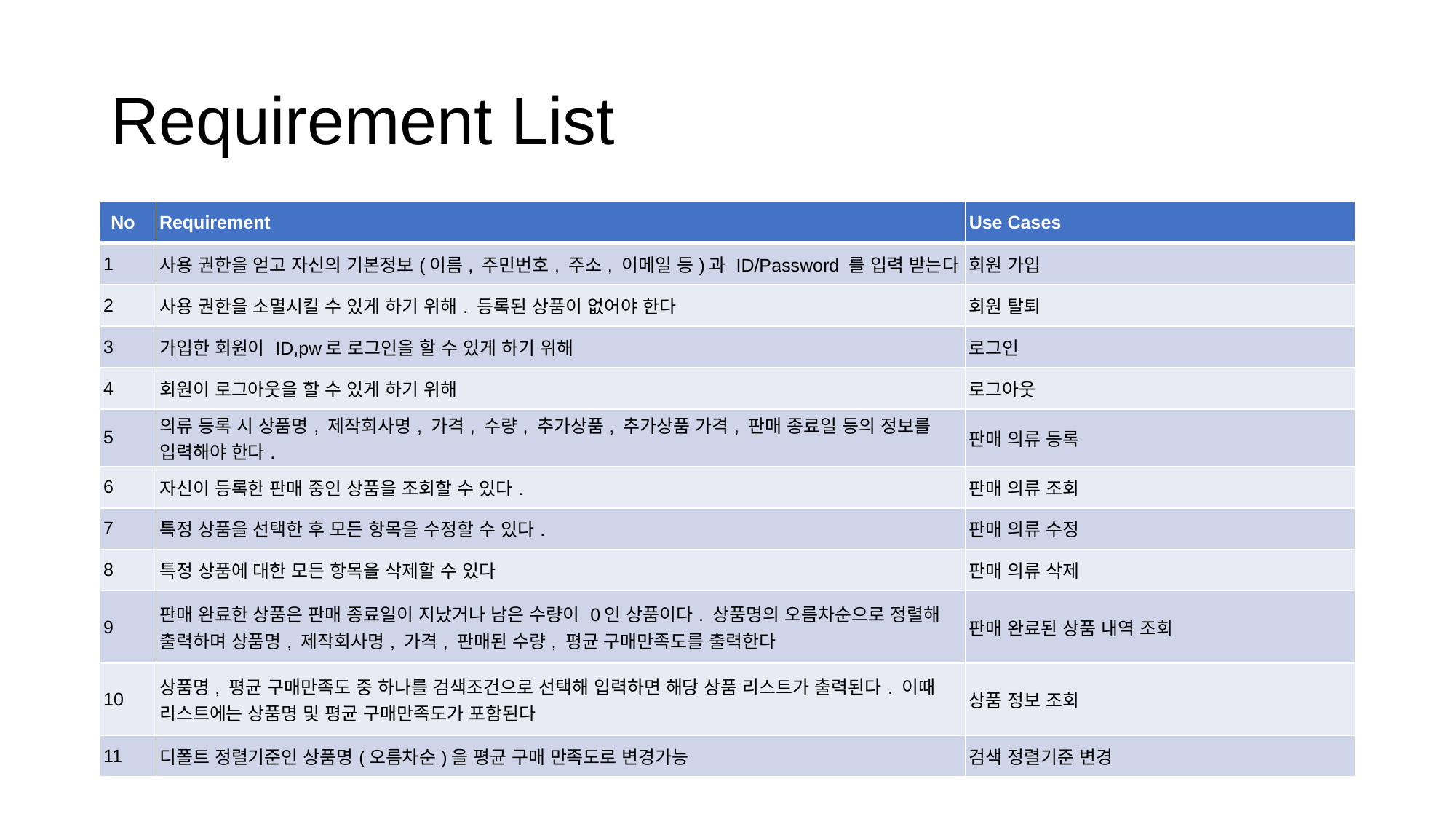

# Requirement List
| No | Requirement | Use Cases |
| --- | --- | --- |
| 1 | 사용 권한을 얻고 자신의 기본정보(이름, 주민번호, 주소, 이메일 등)과 ID/Password 를 입력 받는다 | 회원 가입 |
| 2 | 사용 권한을 소멸시킬 수 있게 하기 위해. 등록된 상품이 없어야 한다 | 회원 탈퇴 |
| 3 | 가입한 회원이 ID,pw로 로그인을 할 수 있게 하기 위해 | 로그인 |
| 4 | 회원이 로그아웃을 할 수 있게 하기 위해 | 로그아웃 |
| 5 | 의류 등록 시 상품명, 제작회사명, 가격, 수량, 추가상품, 추가상품 가격, 판매 종료일 등의 정보를 입력해야 한다. | 판매 의류 등록 |
| 6 | 자신이 등록한 판매 중인 상품을 조회할 수 있다. | 판매 의류 조회 |
| 7 | 특정 상품을 선택한 후 모든 항목을 수정할 수 있다. | 판매 의류 수정 |
| 8 | 특정 상품에 대한 모든 항목을 삭제할 수 있다 | 판매 의류 삭제 |
| 9 | 판매 완료한 상품은 판매 종료일이 지났거나 남은 수량이 0인 상품이다. 상품명의 오름차순으로 정렬해 출력하며 상품명, 제작회사명, 가격, 판매된 수량, 평균 구매만족도를 출력한다 | 판매 완료된 상품 내역 조회 |
| 10 | 상품명, 평균 구매만족도 중 하나를 검색조건으로 선택해 입력하면 해당 상품 리스트가 출력된다. 이때 리스트에는 상품명 및 평균 구매만족도가 포함된다 | 상품 정보 조회 |
| 11 | 디폴트 정렬기준인 상품명(오름차순)을 평균 구매 만족도로 변경가능 | 검색 정렬기준 변경 |